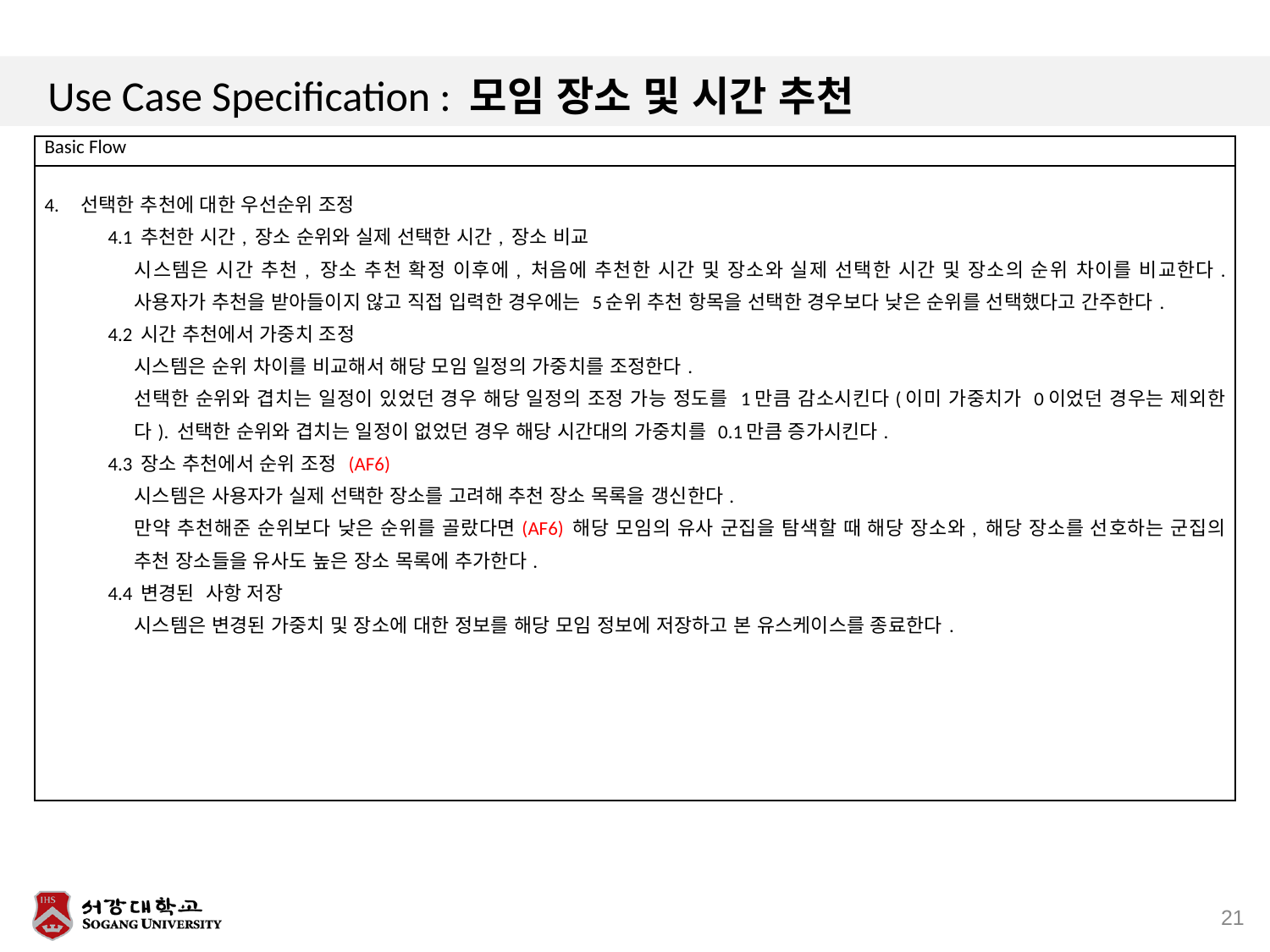

# Use Case Specification : 모임 장소 및 시간 추천
| Basic Flow |
| --- |
| 4. 선택한 추천에 대한 우선순위 조정 4.1 추천한 시간, 장소 순위와 실제 선택한 시간, 장소 비교 시스템은 시간 추천, 장소 추천 확정 이후에, 처음에 추천한 시간 및 장소와 실제 선택한 시간 및 장소의 순위 차이를 비교한다. 사용자가 추천을 받아들이지 않고 직접 입력한 경우에는 5순위 추천 항목을 선택한 경우보다 낮은 순위를 선택했다고 간주한다. 4.2 시간 추천에서 가중치 조정 시스템은 순위 차이를 비교해서 해당 모임 일정의 가중치를 조정한다. 선택한 순위와 겹치는 일정이 있었던 경우 해당 일정의 조정 가능 정도를 1만큼 감소시킨다(이미 가중치가 0이었던 경우는 제외한다). 선택한 순위와 겹치는 일정이 없었던 경우 해당 시간대의 가중치를 0.1만큼 증가시킨다. 4.3 장소 추천에서 순위 조정 (AF6) 시스템은 사용자가 실제 선택한 장소를 고려해 추천 장소 목록을 갱신한다. 만약 추천해준 순위보다 낮은 순위를 골랐다면(AF6) 해당 모임의 유사 군집을 탐색할 때 해당 장소와, 해당 장소를 선호하는 군집의 추천 장소들을 유사도 높은 장소 목록에 추가한다. 4.4 변경된 사항 저장 시스템은 변경된 가중치 및 장소에 대한 정보를 해당 모임 정보에 저장하고 본 유스케이스를 종료한다. |
21